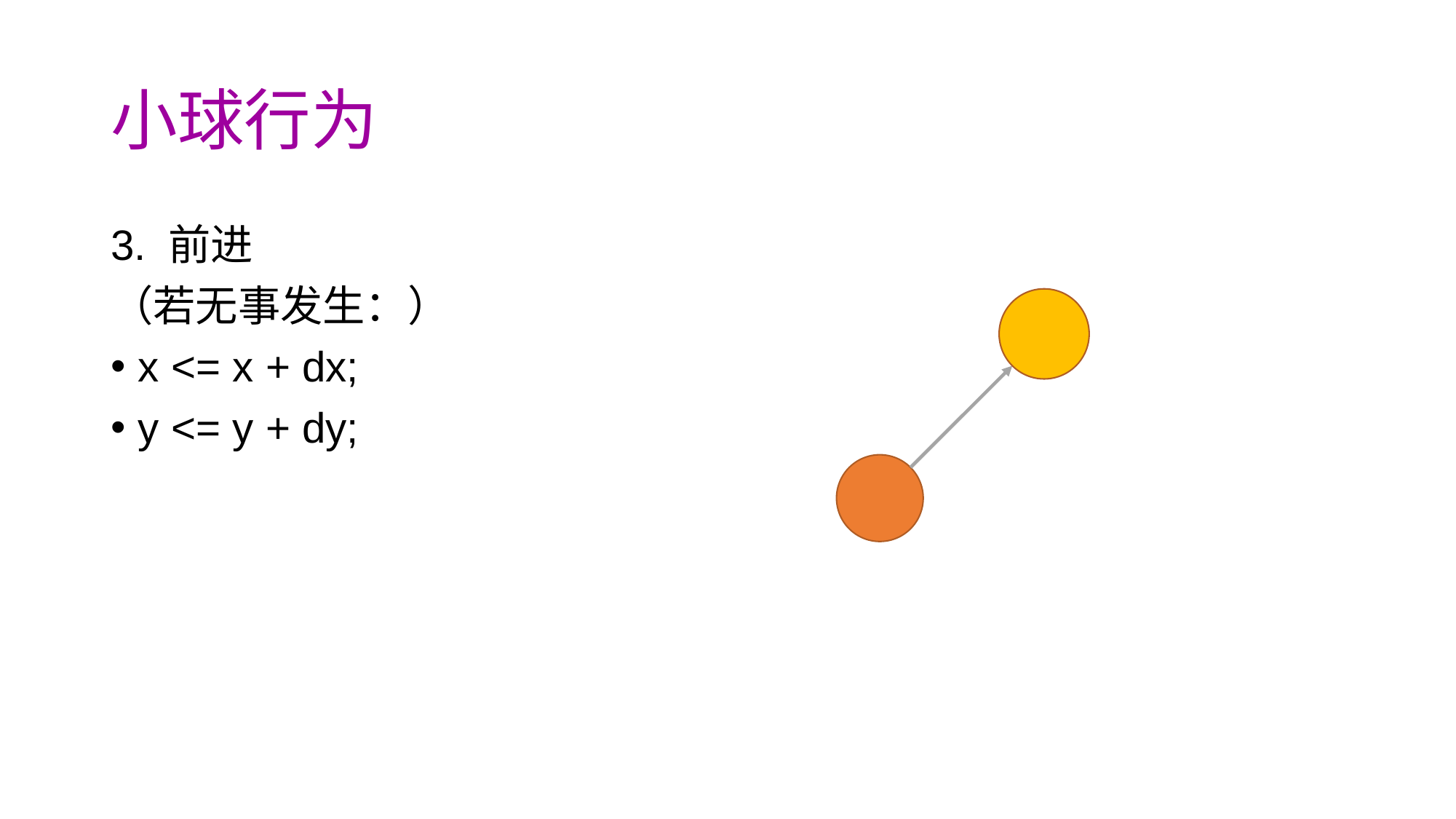

# 小球行为
3. 前进
（若无事发生：）
x <= x + dx;
y <= y + dy;